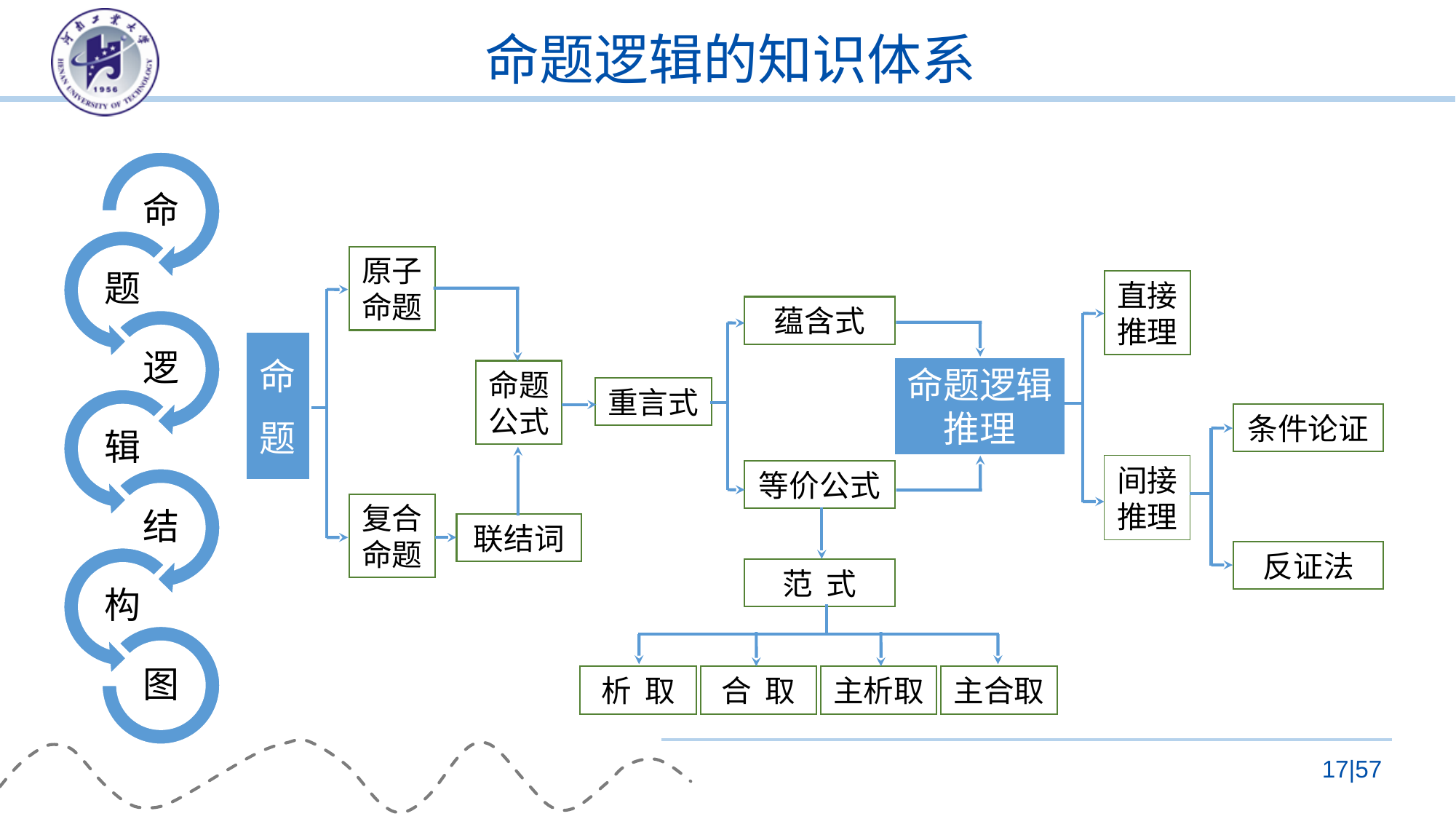

# 命题逻辑的知识体系
命
题
逻
辑
结
构
图
原子命题
直接推理

蕴含式

命
题
命题逻辑
推理
命题
公式
重言式
条件论证

间接推理
等价公式
复合命题

联结词

反证法
范  式

析  取
合  取
主析取
主合取
17|57